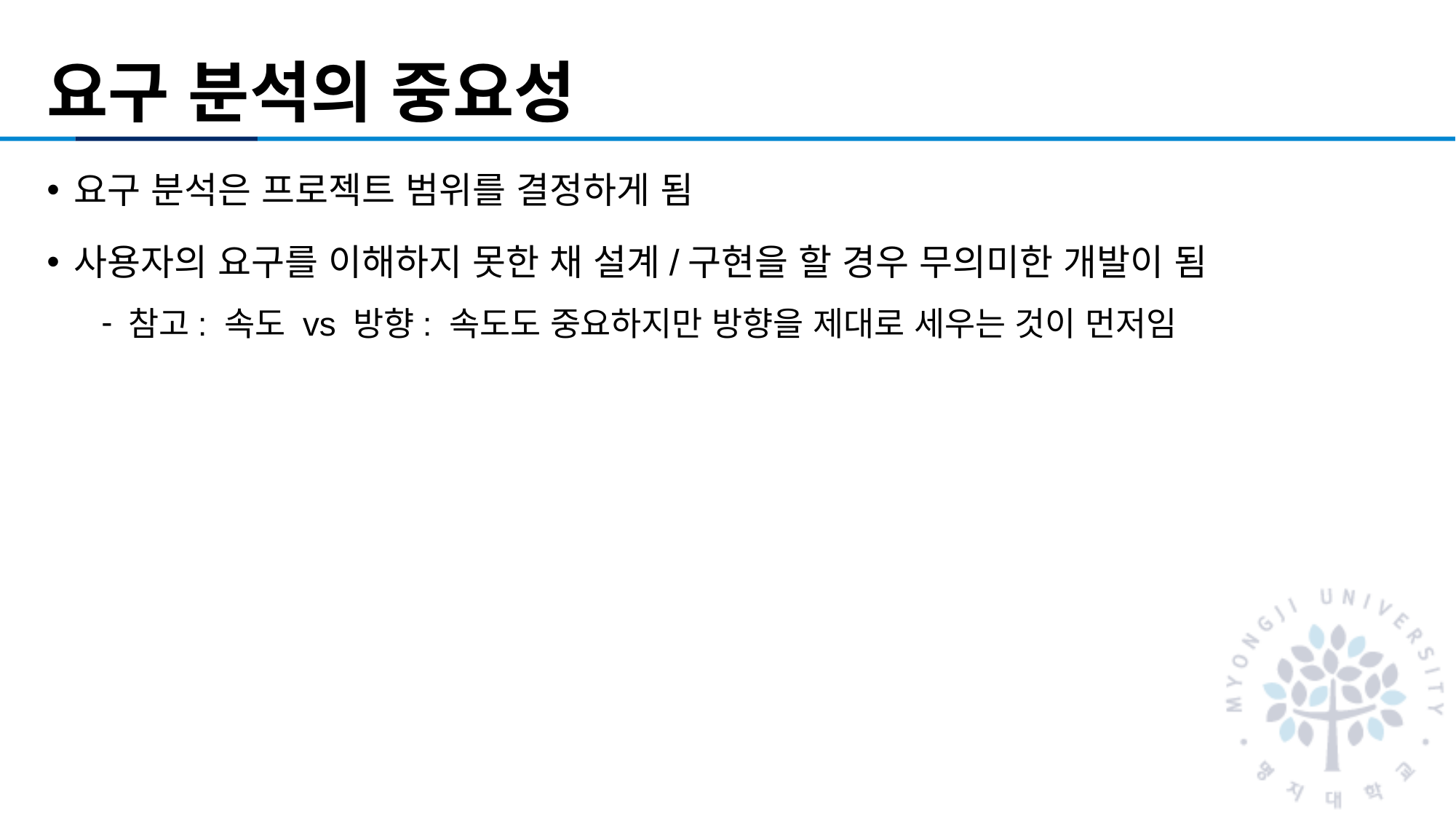

# 요구 분석의 중요성
요구 분석은 프로젝트 범위를 결정하게 됨
사용자의 요구를 이해하지 못한 채 설계/구현을 할 경우 무의미한 개발이 됨
참고: 속도 vs 방향: 속도도 중요하지만 방향을 제대로 세우는 것이 먼저임